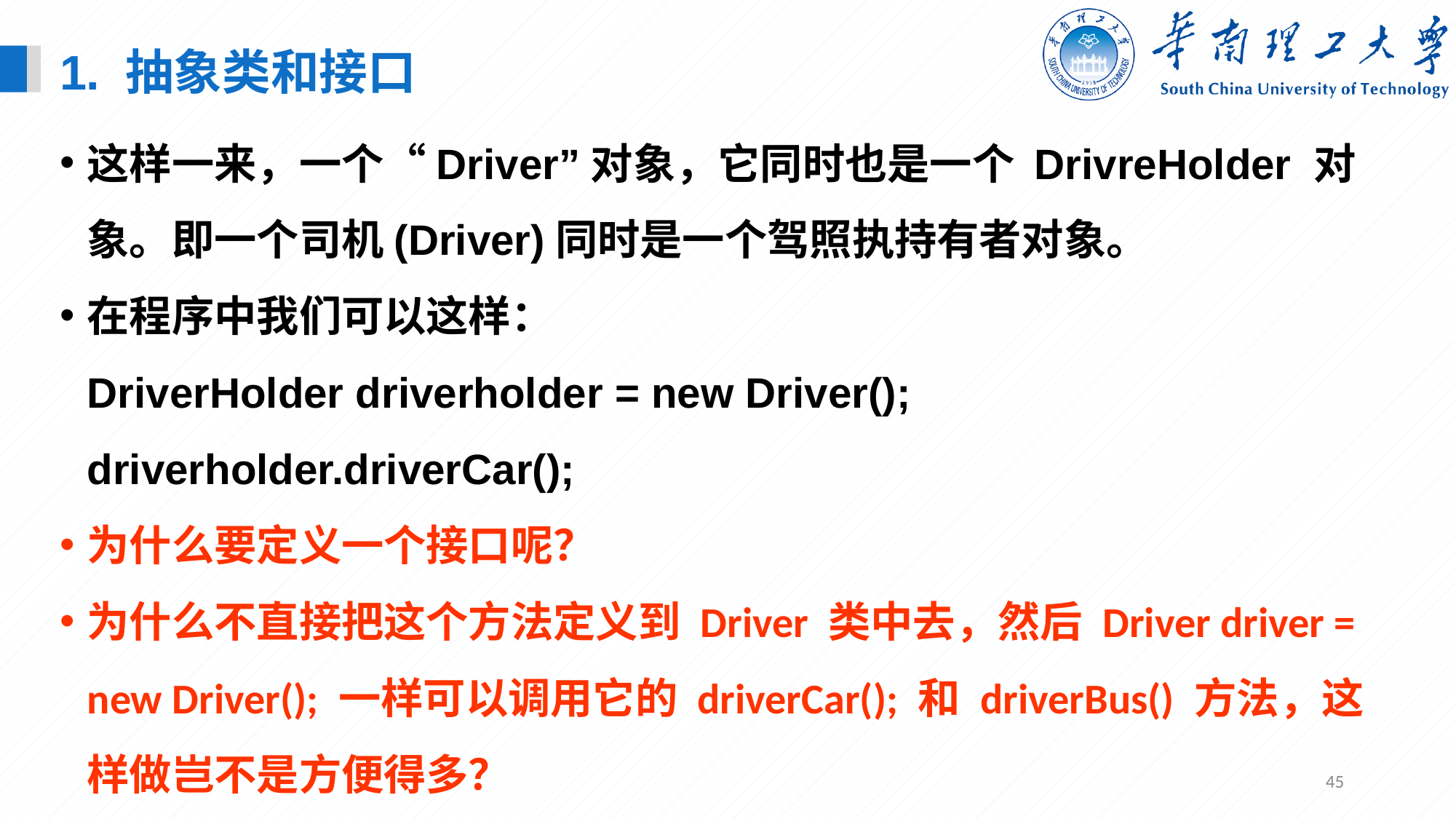

1. 抽象类和接口
这样一来，一个“Driver”对象，它同时也是一个 DrivreHolder 对象。即一个司机(Driver)同时是一个驾照执持有者对象。
在程序中我们可以这样：
DriverHolder driverholder = new Driver();
driverholder.driverCar();
为什么要定义一个接口呢？
为什么不直接把这个方法定义到 Driver 类中去，然后 Driver driver = new Driver(); 一样可以调用它的 driverCar(); 和 driverBus() 方法，这样做岂不是方便得多？

45